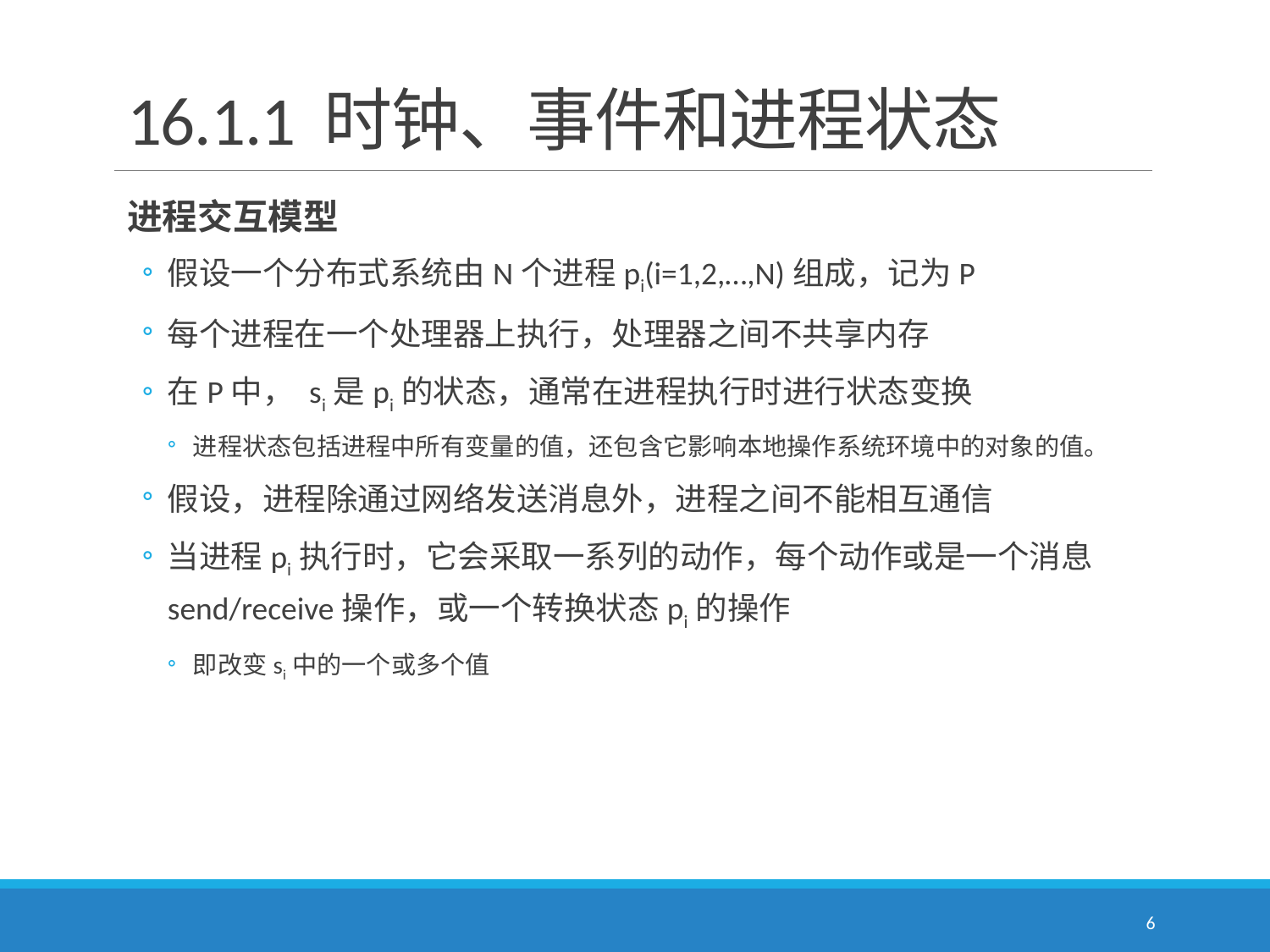

# 16.1.1 时钟、事件和进程状态
进程交互模型
假设一个分布式系统由N个进程pi(i=1,2,…,N)组成，记为P
每个进程在一个处理器上执行，处理器之间不共享内存
在P中， si是pi的状态，通常在进程执行时进行状态变换
进程状态包括进程中所有变量的值，还包含它影响本地操作系统环境中的对象的值。
假设，进程除通过网络发送消息外，进程之间不能相互通信
当进程pi执行时，它会采取一系列的动作，每个动作或是一个消息send/receive操作，或一个转换状态pi的操作
即改变si中的一个或多个值

6